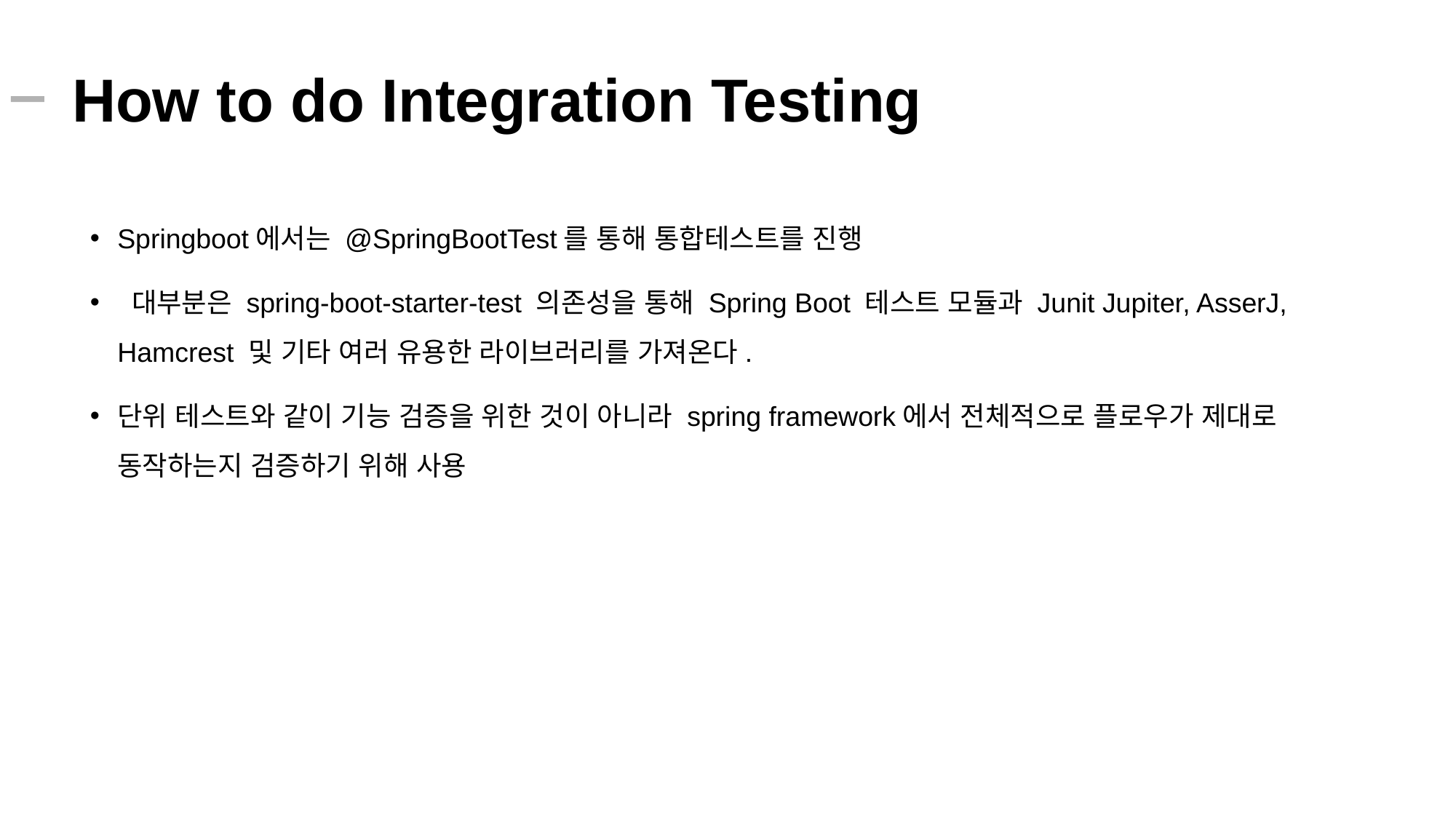

# How to do Integration Testing

Springboot에서는 @SpringBootTest를 통해 통합테스트를 진행
 대부분은 spring-boot-starter-test 의존성을 통해 Spring Boot 테스트 모듈과 Junit Jupiter, AsserJ, Hamcrest 및 기타 여러 유용한 라이브러리를 가져온다.
단위 테스트와 같이 기능 검증을 위한 것이 아니라 spring framework에서 전체적으로 플로우가 제대로 동작하는지 검증하기 위해 사용